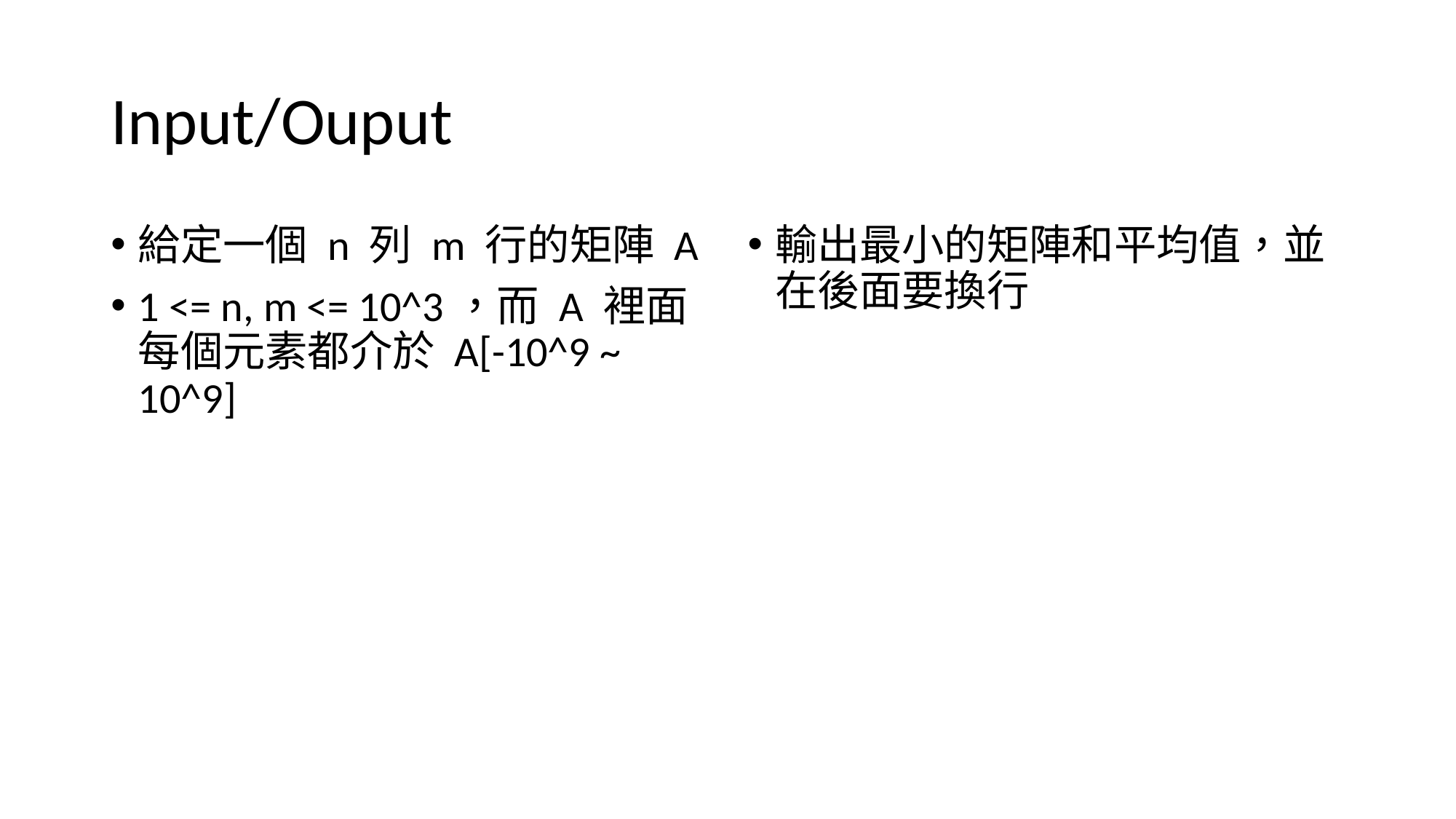

# Input/Ouput
給定一個 n 列 m 行的矩陣 A
1 <= n, m <= 10^3，而 A 裡面每個元素都介於 A[-10^9 ~ 10^9]
輸出最小的矩陣和平均值，並在後面要換行